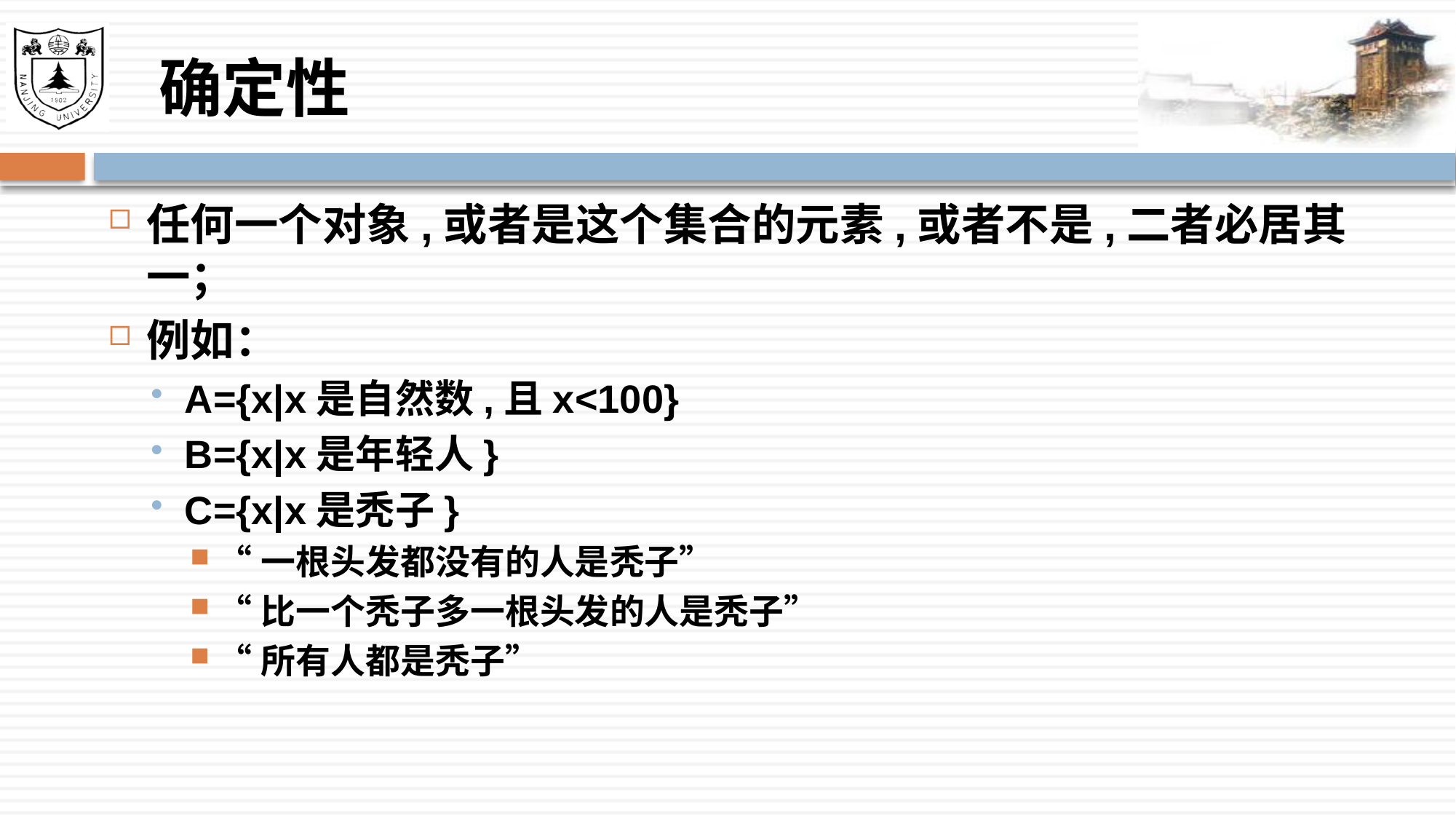

# 确定性
任何一个对象,或者是这个集合的元素,或者不是,二者必居其一；
例如：
A={x|x是自然数,且x<100}
B={x|x是年轻人}
C={x|x是秃子}
“一根头发都没有的人是秃子”
“比一个秃子多一根头发的人是秃子”
“所有人都是秃子”